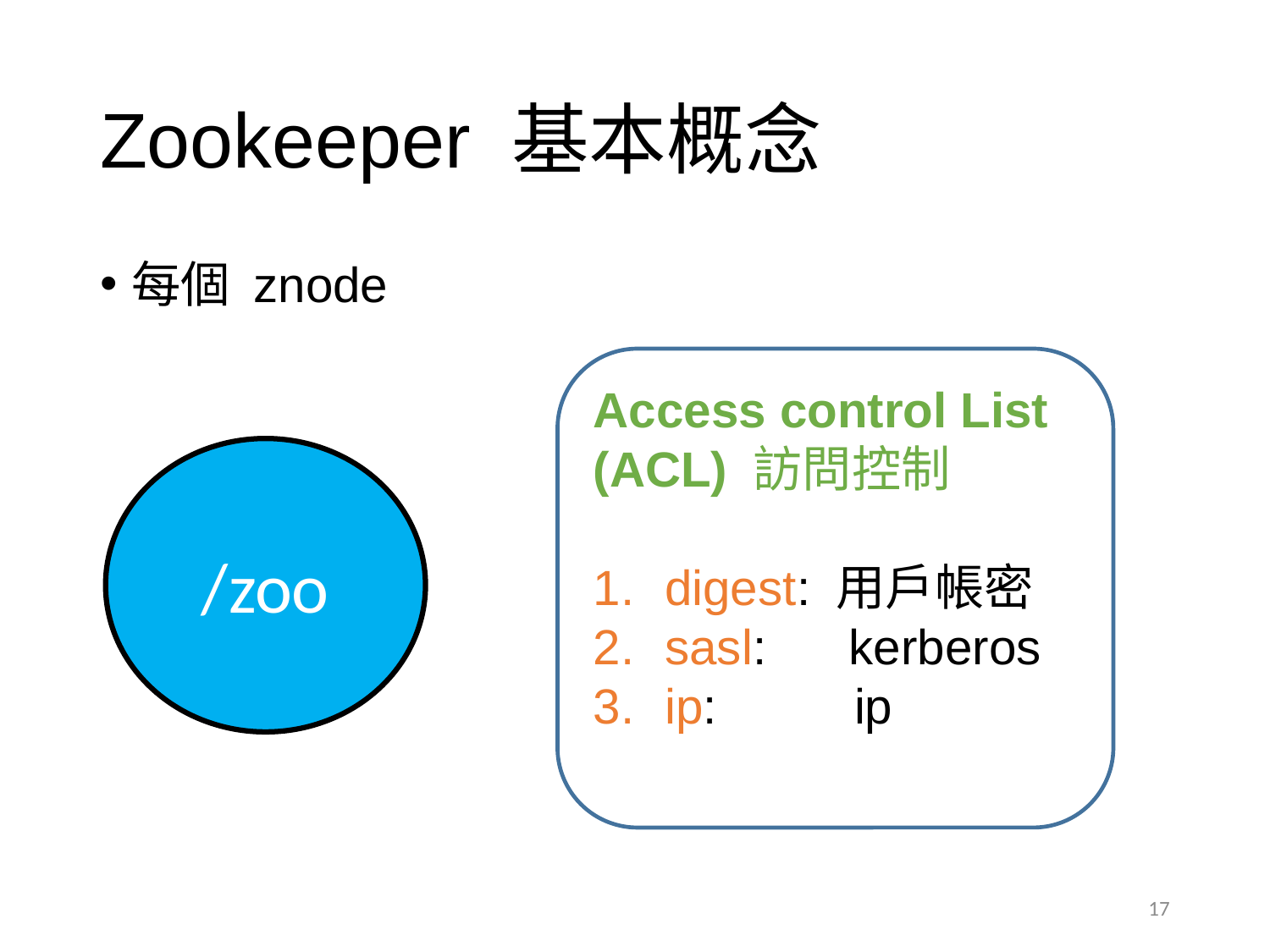

# Zookeeper 基本概念
每個 znode
Access control List
(ACL) 訪問控制

digest: 用戶帳密
sasl:      kerberos
ip:          ip

/zoo
17